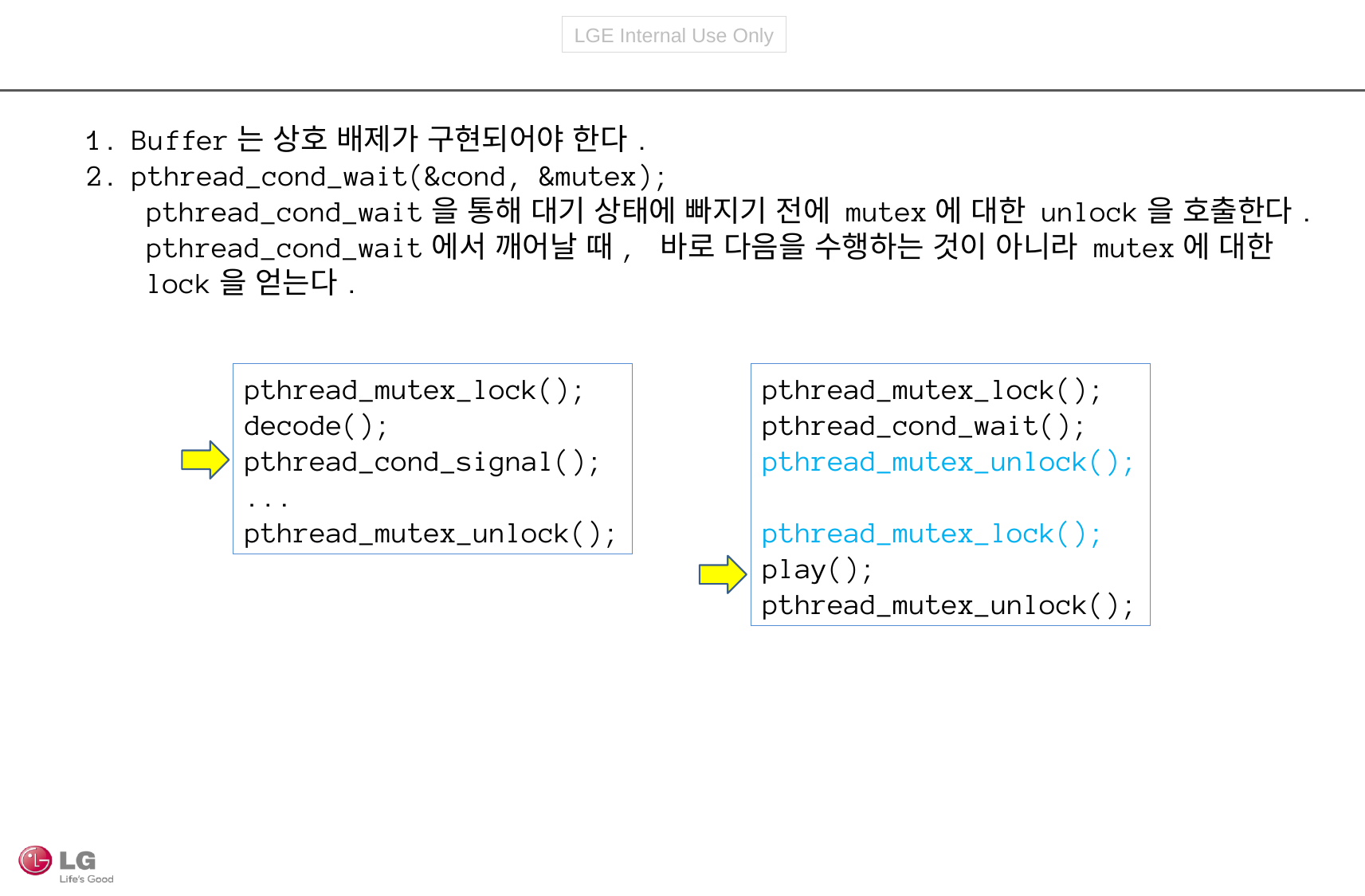

Buffer는 상호 배제가 구현되어야 한다.
pthread_cond_wait(&cond, &mutex);
pthread_cond_wait을 통해 대기 상태에 빠지기 전에 mutex에 대한 unlock을 호출한다.
pthread_cond_wait에서 깨어날 때, 바로 다음을 수행하는 것이 아니라 mutex에 대한
lock을 얻는다.

pthread_mutex_lock();
decode();
pthread_cond_signal();
...
pthread_mutex_unlock();
pthread_mutex_lock();
pthread_cond_wait();
pthread_mutex_unlock();

pthread_mutex_lock();
play();
pthread_mutex_unlock();